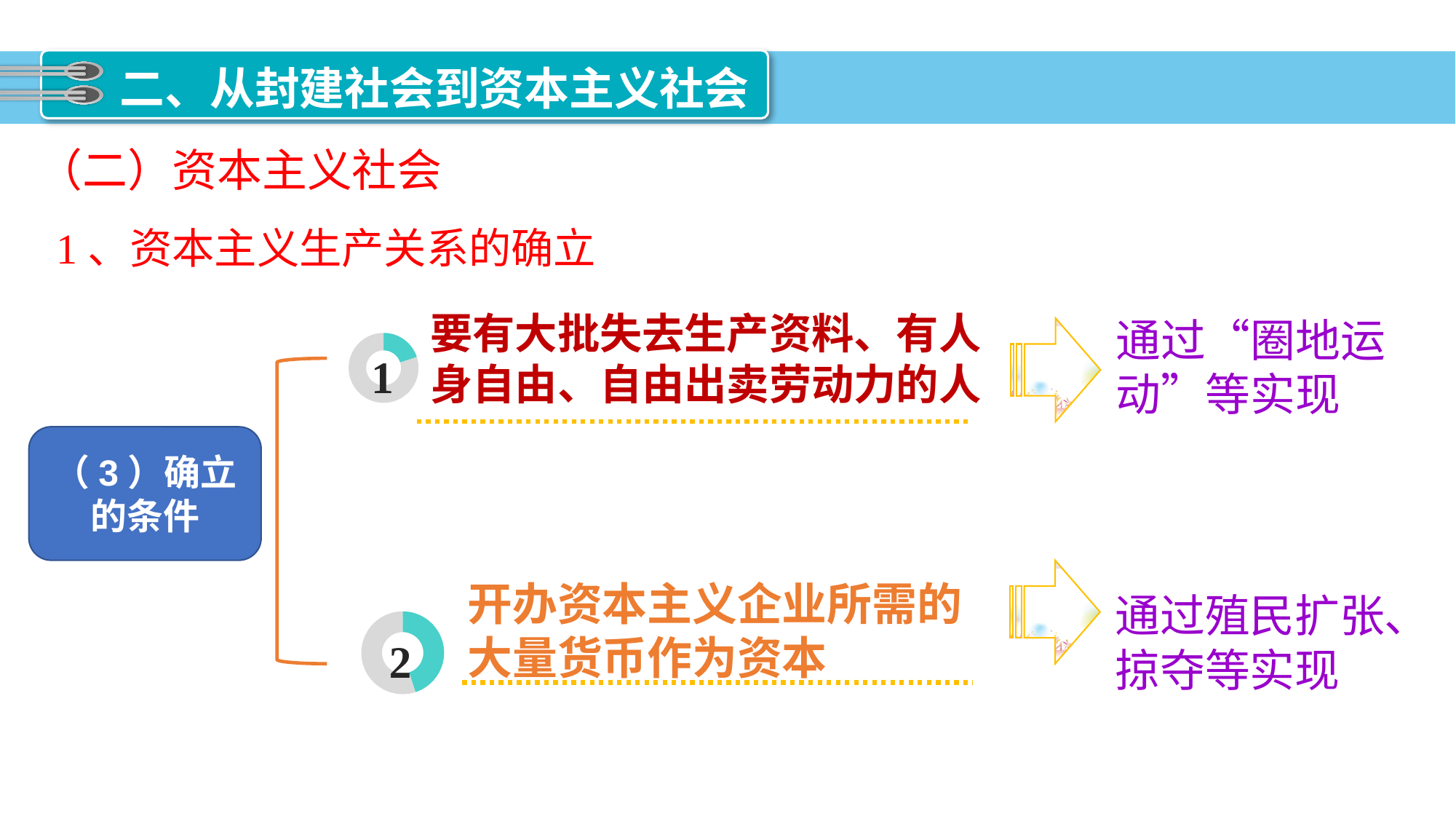

二、从封建社会到资本主义社会
（二）资本主义社会
1、资本主义生产关系的确立
通过“圈地运动”等实现

### Chart

| Category | Sales |
|---|---|
| 1st Qtr | 2.0 |
| 2nd Qtr | 8.0 |
要有大批失去生产资料、有人身自由、自由出卖劳动力的人
1

（3）确立的条件

开办资本主义企业所需的大量货币作为资本

### Chart

| Category | Sales |
|---|---|
| 1st Qtr | 45.0 |
| 2nd Qtr | 55.0 |
2
通过殖民扩张、掠夺等实现